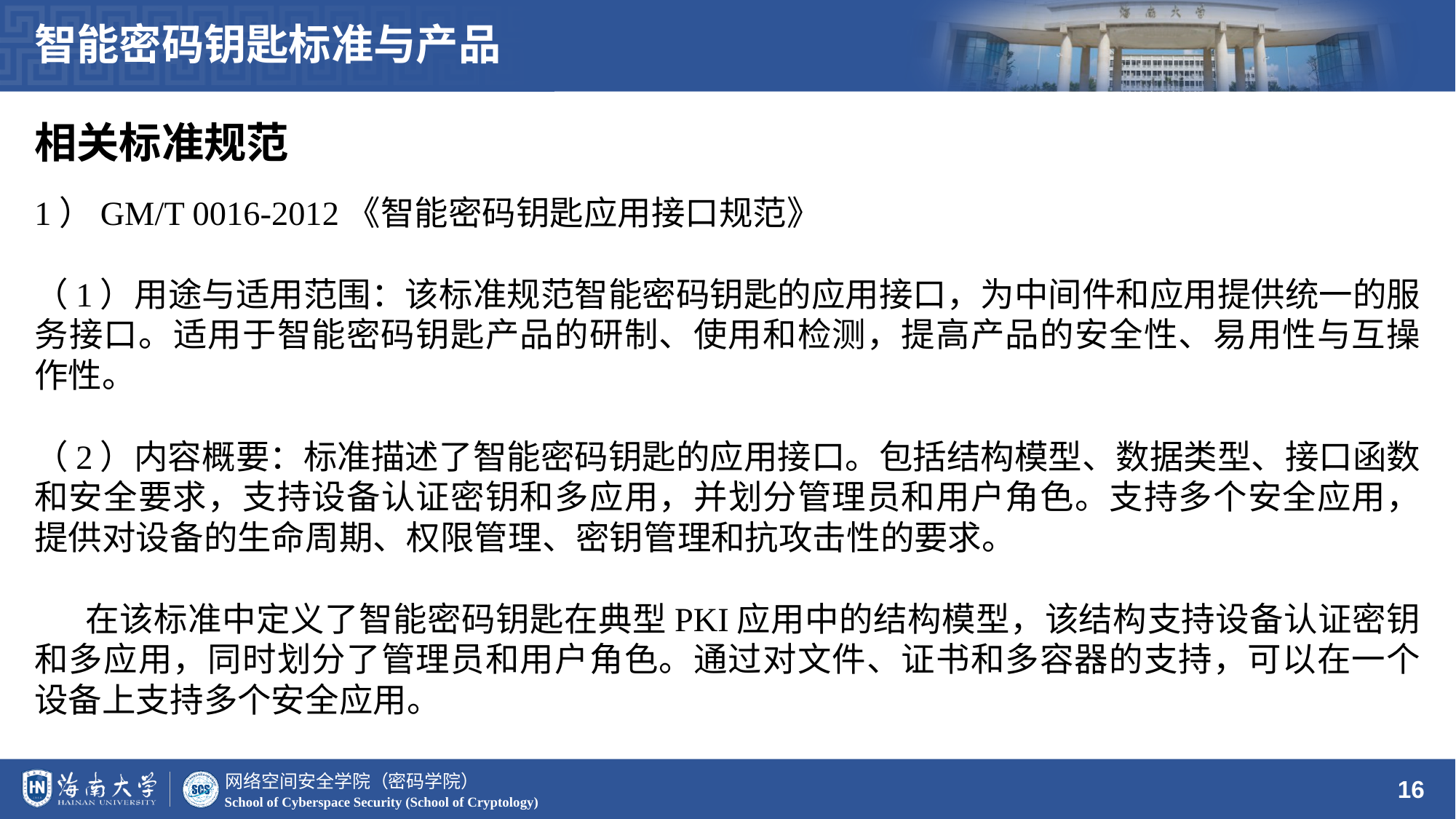

智能密码钥匙标准与产品

相关标准规范
1）GM/T 0016-2012《智能密码钥匙应用接口规范》

（1）用途与适用范围：该标准规范智能密码钥匙的应用接口，为中间件和应用提供统一的服务接口。适用于智能密码钥匙产品的研制、使用和检测，提高产品的安全性、易用性与互操作性。

（2）内容概要：标准描述了智能密码钥匙的应用接口。包括结构模型、数据类型、接口函数和安全要求，支持设备认证密钥和多应用，并划分管理员和用户角色。支持多个安全应用，提供对设备的生命周期、权限管理、密钥管理和抗攻击性的要求。

在该标准中定义了智能密码钥匙在典型PKI应用中的结构模型，该结构支持设备认证密钥和多应用，同时划分了管理员和用户角色。通过对文件、证书和多容器的支持，可以在一个设备上支持多个安全应用。
16